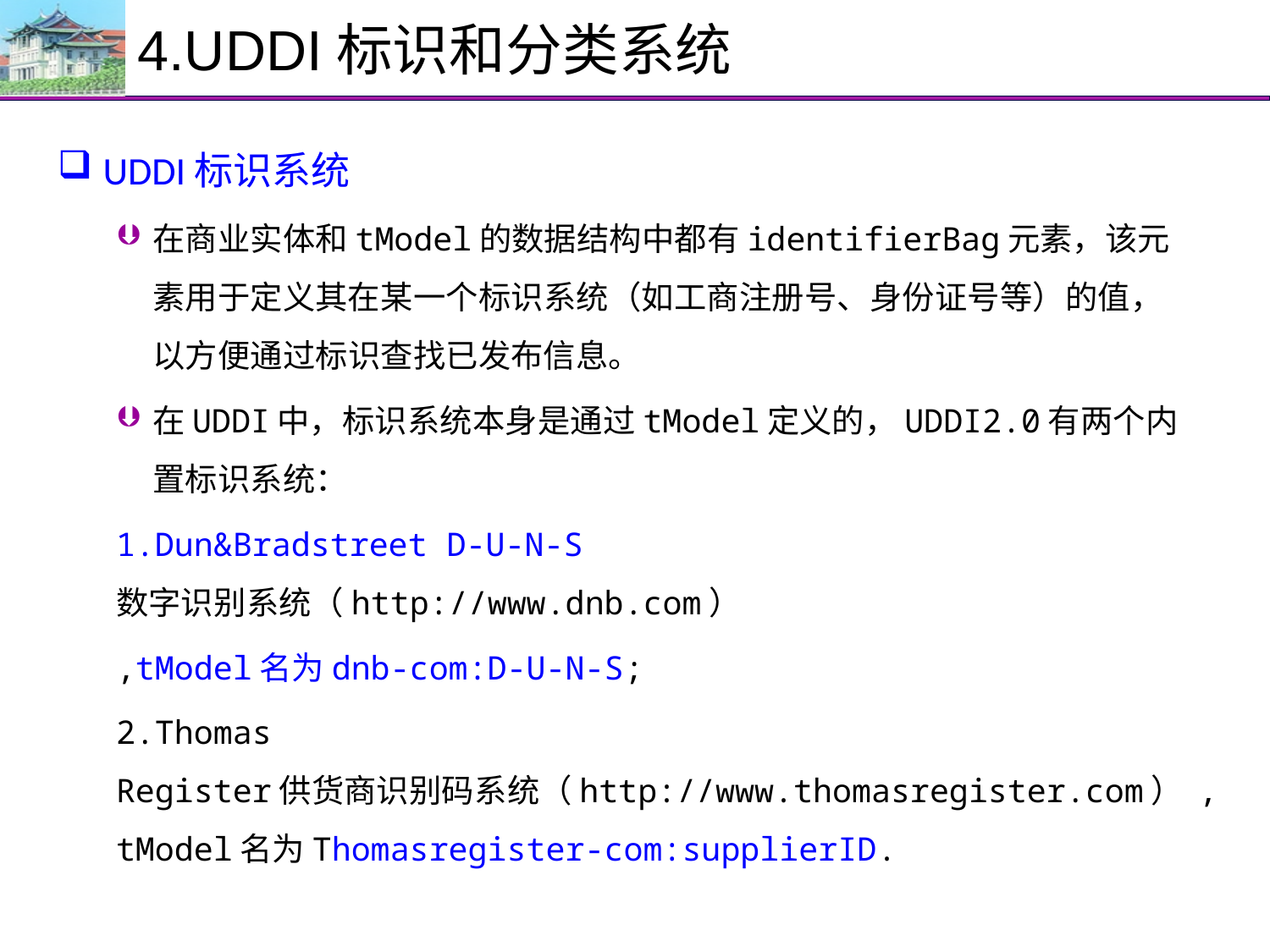

# 4.UDDI标识和分类系统
UDDI标识系统
在商业实体和tModel的数据结构中都有identifierBag元素，该元素用于定义其在某一个标识系统（如工商注册号、身份证号等）的值，以方便通过标识查找已发布信息。
在UDDI中，标识系统本身是通过tModel定义的，UDDI2.0有两个内置标识系统：
1.Dun&Bradstreet D-U-N-S 数字识别系统（http://www.dnb.com）
,tModel名为dnb-com:D-U-N-S;
2.Thomas Register供货商识别码系统（http://www.thomasregister.com） ,tModel名为Thomasregister-com:supplierID.